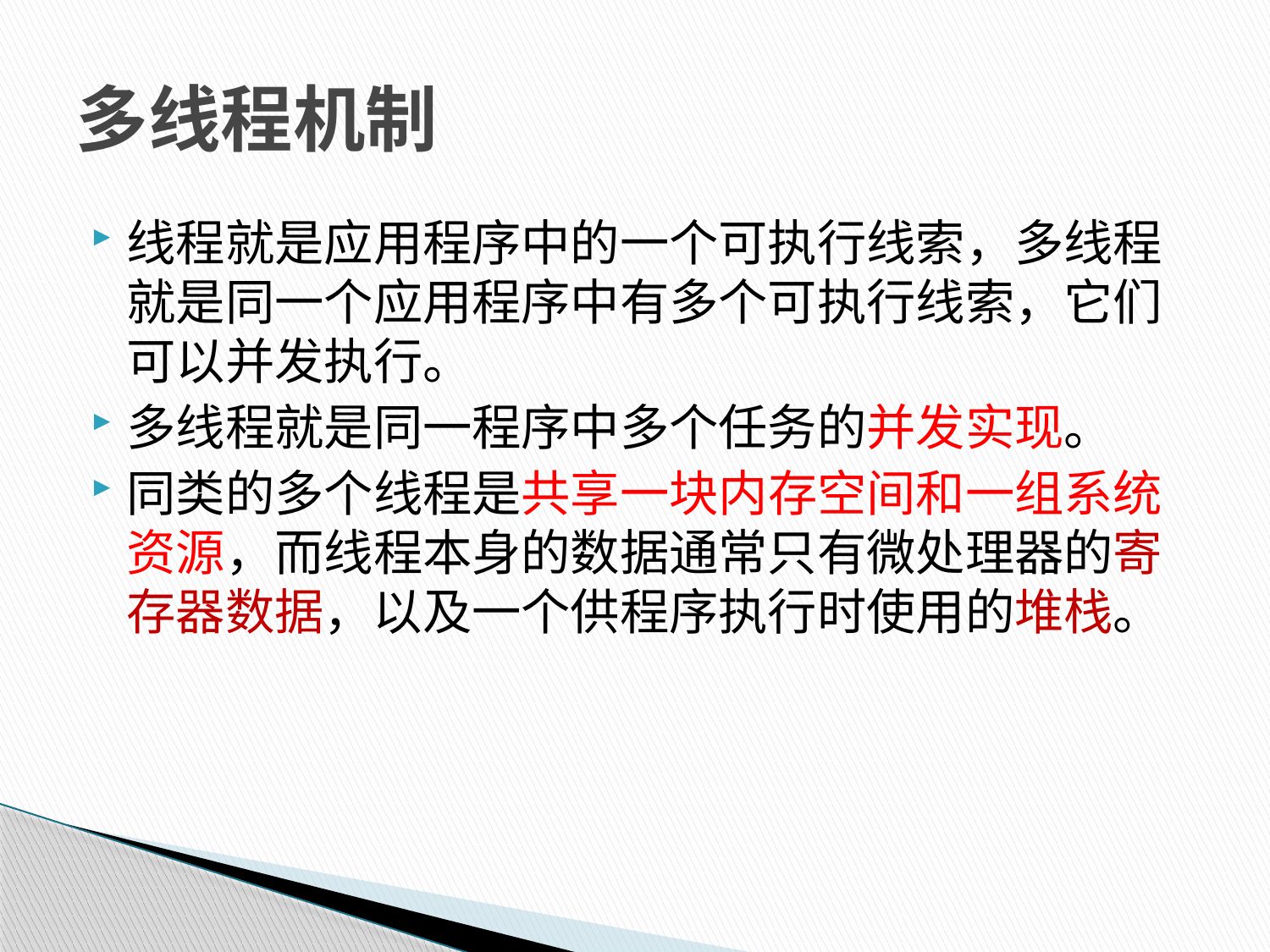

# 多线程机制
线程就是应用程序中的一个可执行线索，多线程就是同一个应用程序中有多个可执行线索，它们可以并发执行。
多线程就是同一程序中多个任务的并发实现。
同类的多个线程是共享一块内存空间和一组系统资源，而线程本身的数据通常只有微处理器的寄存器数据，以及一个供程序执行时使用的堆栈。